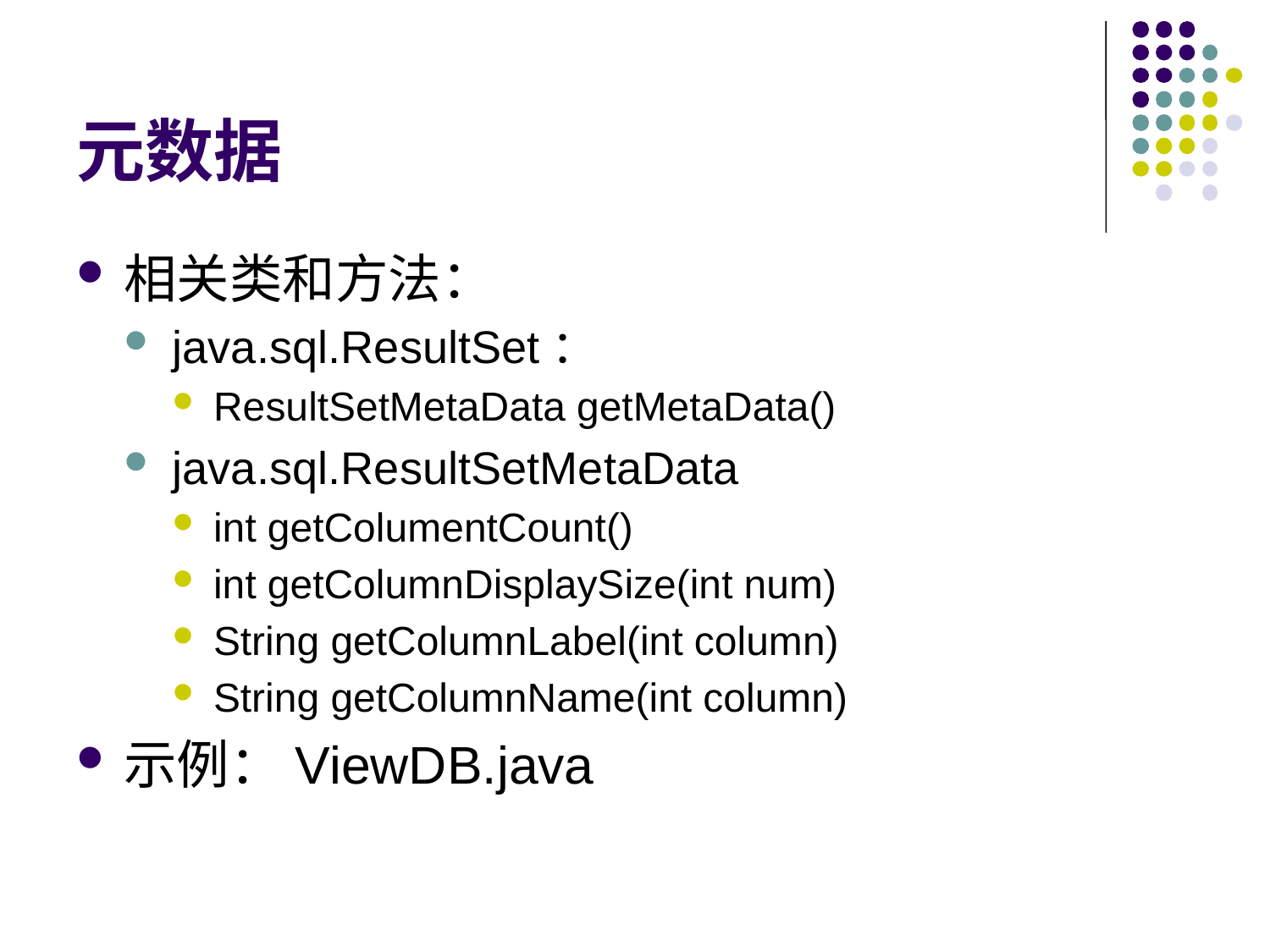

# 元数据
相关类和方法：
java.sql.ResultSet：
ResultSetMetaData getMetaData()
java.sql.ResultSetMetaData
int getColumentCount()
int getColumnDisplaySize(int num)
String getColumnLabel(int column)
String getColumnName(int column)
示例：ViewDB.java